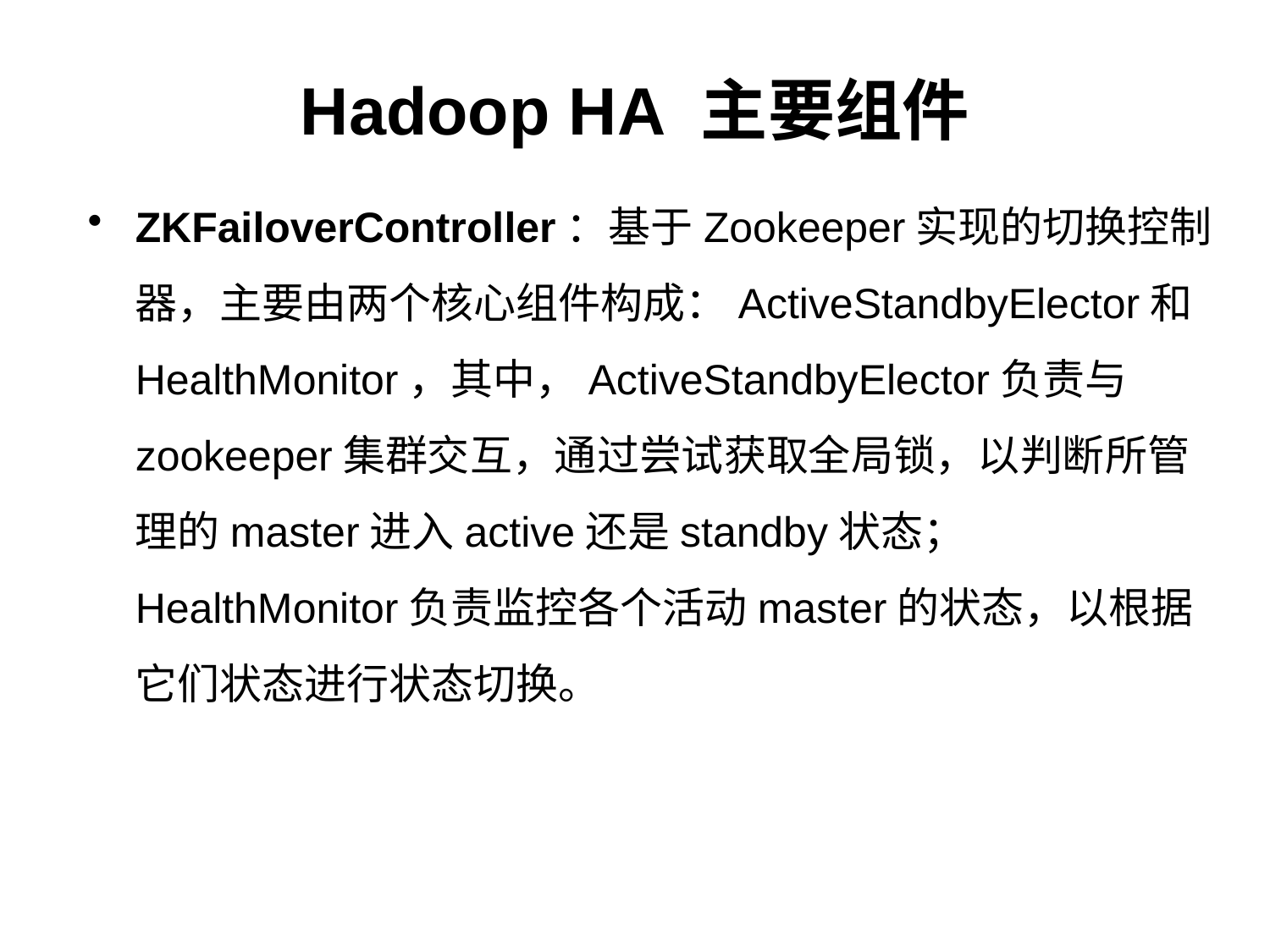

Hadoop HA 主要组件
ZKFailoverController：基于Zookeeper实现的切换控制器，主要由两个核心组件构成：ActiveStandbyElector和HealthMonitor，其中，ActiveStandbyElector负责与zookeeper集群交互，通过尝试获取全局锁，以判断所管理的master进入active还是standby状态；HealthMonitor负责监控各个活动master的状态，以根据它们状态进行状态切换。